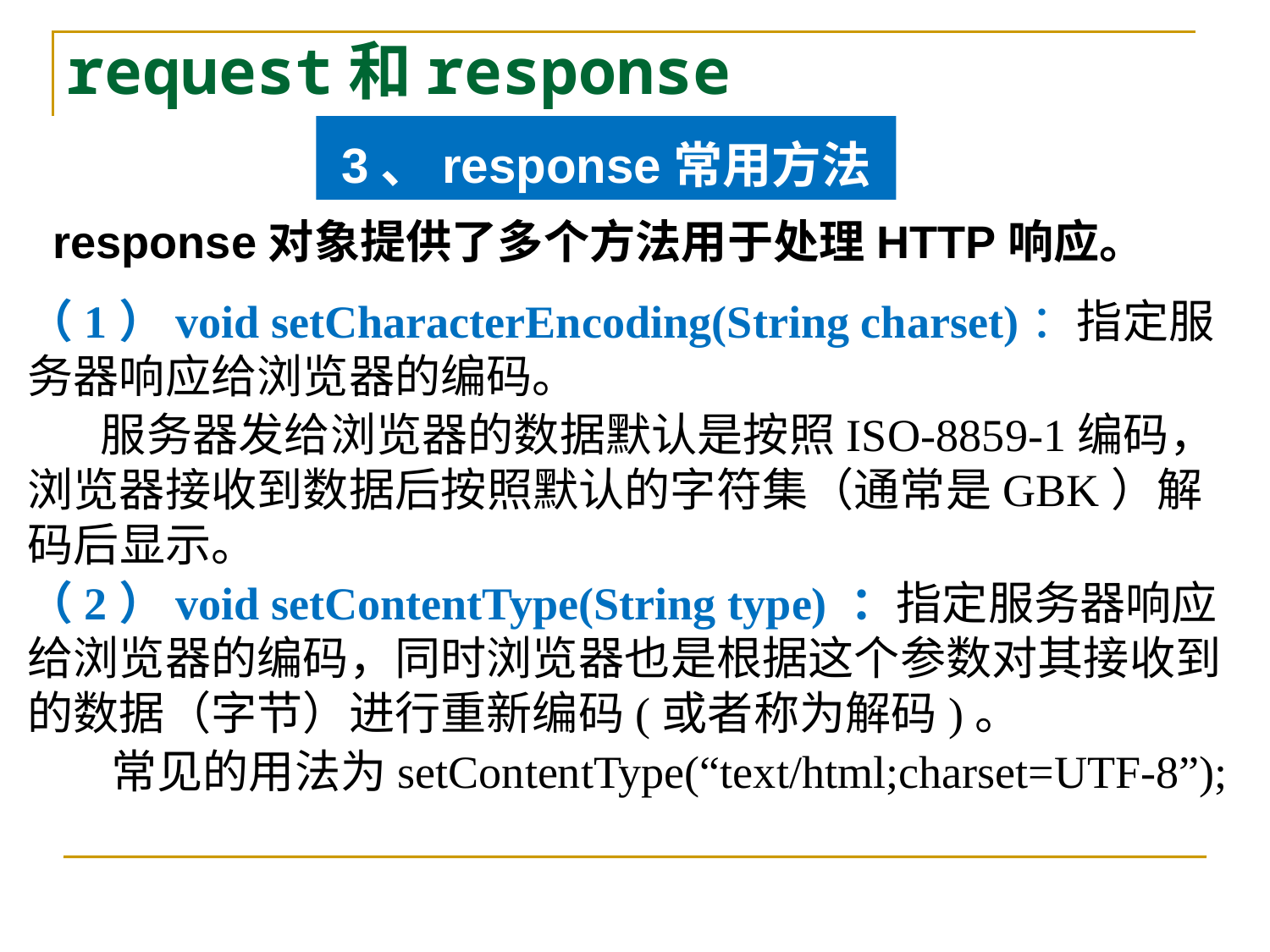

# request和response
3、response常用方法
response对象提供了多个方法用于处理HTTP响应。
（1）void setCharacterEncoding(String charset)：指定服务器响应给浏览器的编码。
      服务器发给浏览器的数据默认是按照ISO-8859-1编码，浏览器接收到数据后按照默认的字符集（通常是GBK）解码后显示。
（2）void setContentType(String type) ：指定服务器响应给浏览器的编码，同时浏览器也是根据这个参数对其接收到的数据（字节）进行重新编码(或者称为解码)。
       常见的用法为setContentType(“text/html;charset=UTF-8”);